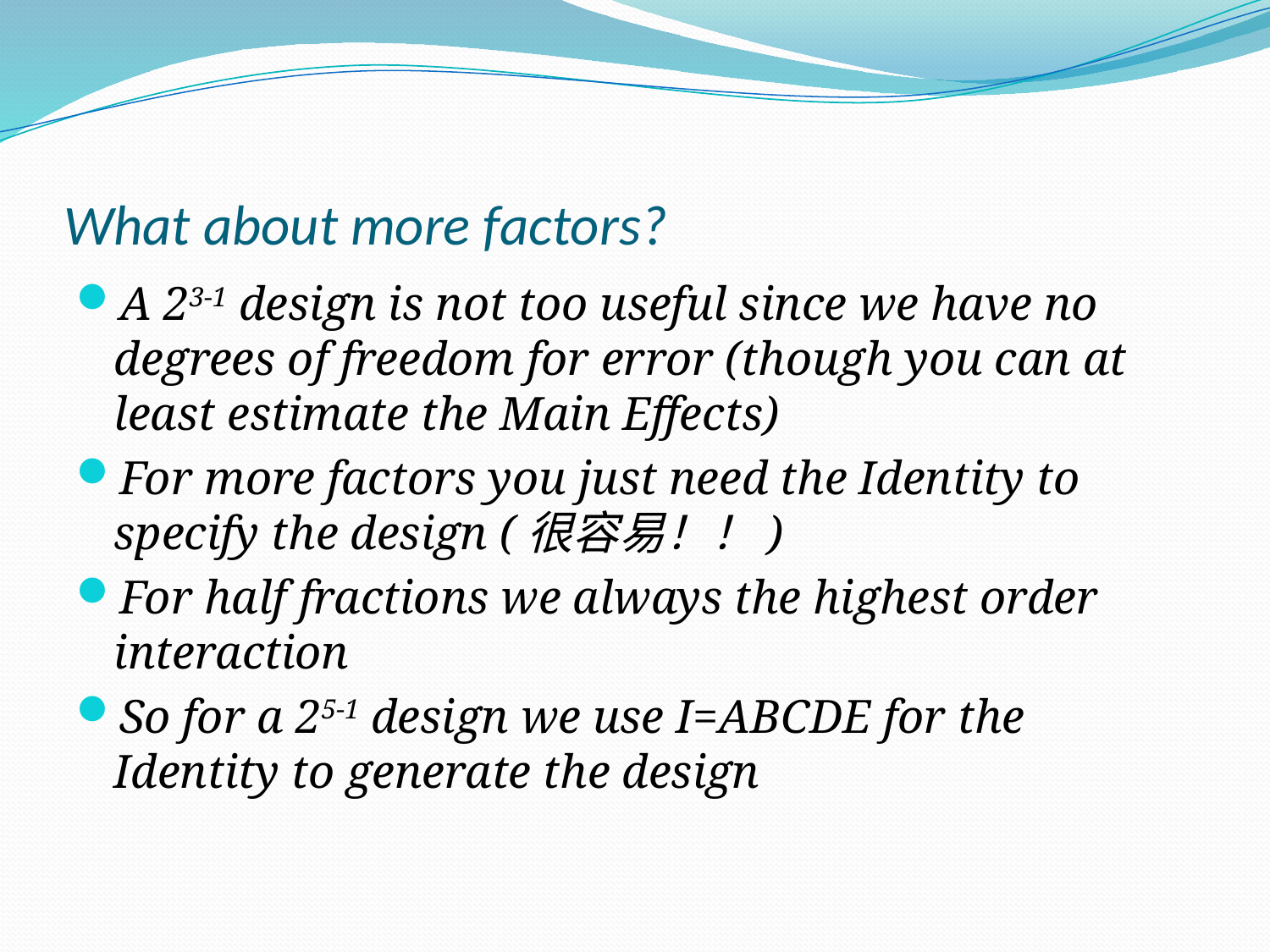

# What about more factors?
A 23-1 design is not too useful since we have no degrees of freedom for error (though you can at least estimate the Main Effects)
For more factors you just need the Identity to specify the design (很容易！！)
For half fractions we always the highest order interaction
So for a 25-1 design we use I=ABCDE for the Identity to generate the design